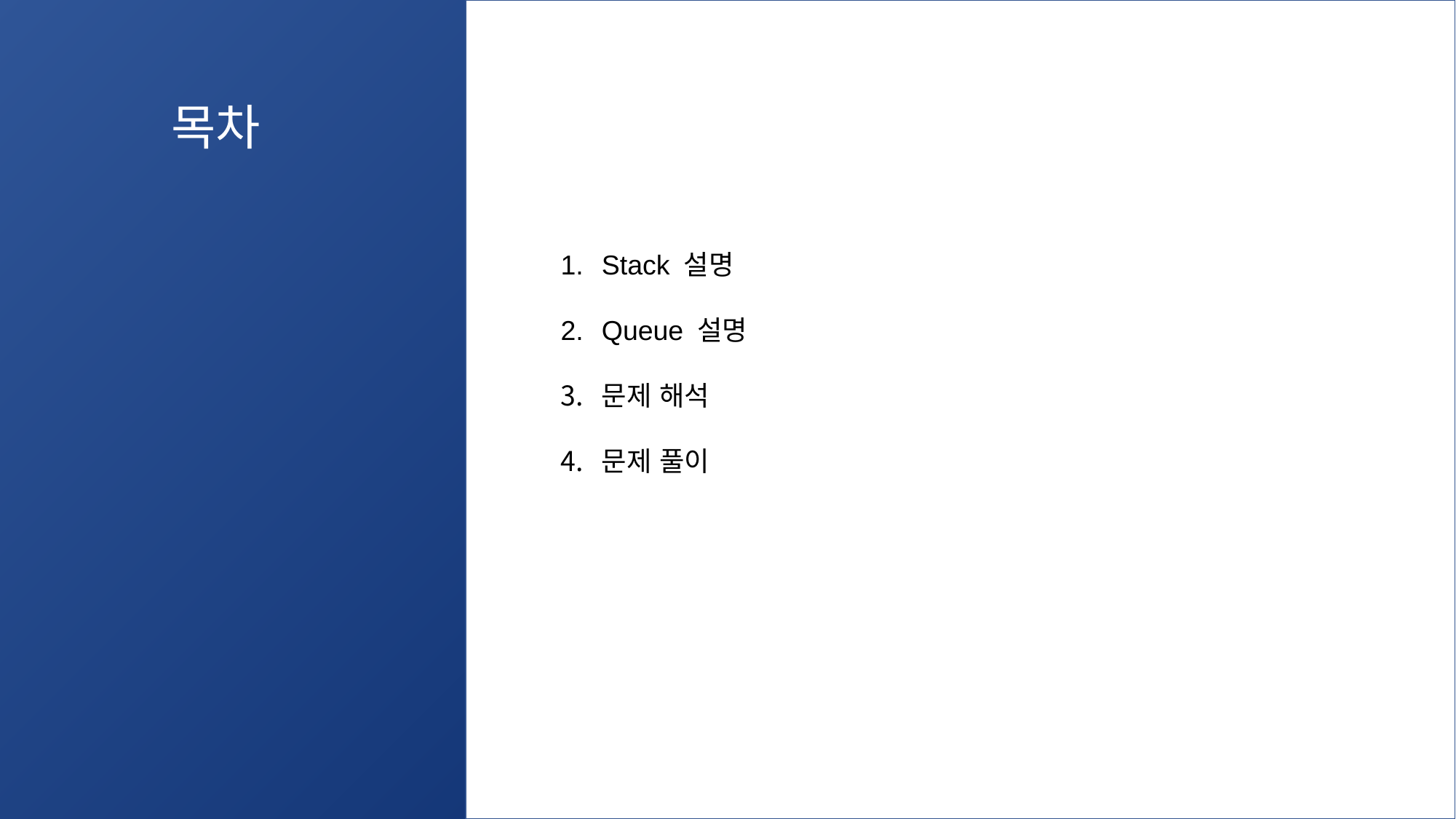

목차
Stack 설명

Queue 설명

문제 해석

문제 풀이